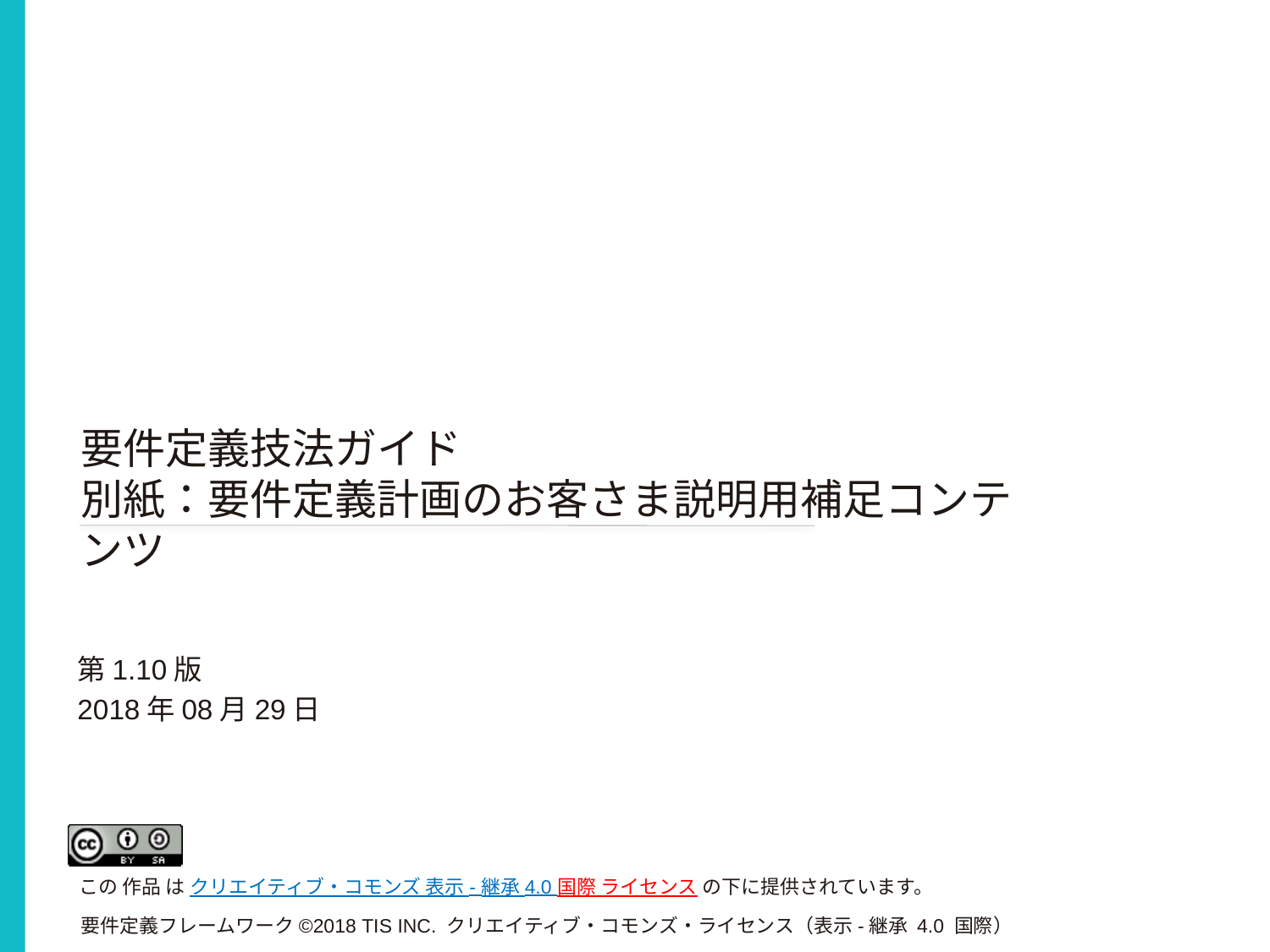

要件定義技法ガイド
別紙：要件定義計画のお客さま説明用補足コンテンツ
第1.10版
2018年08月29日